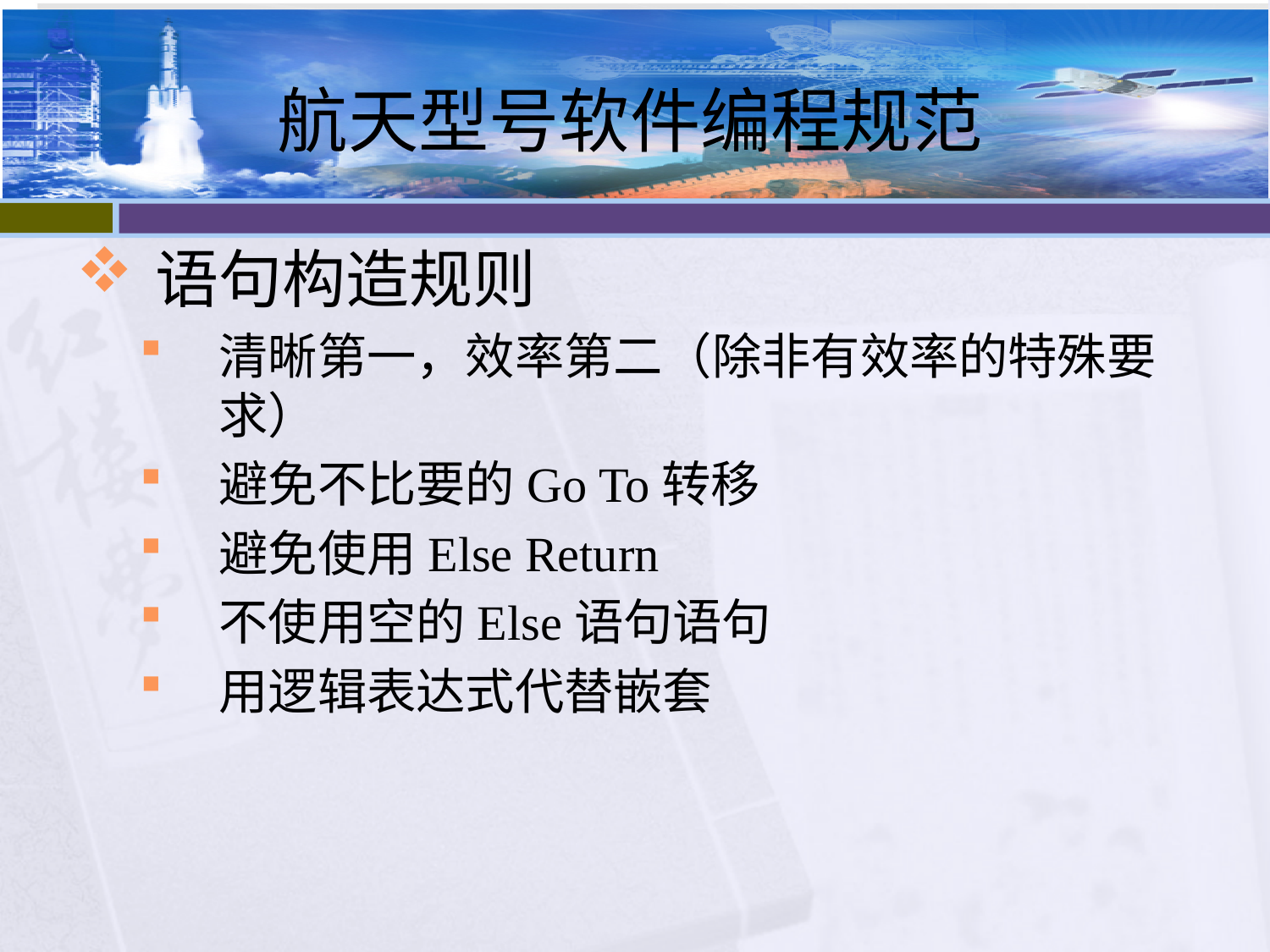

# 航天型号软件编程规范

语句构造规则
清晰第一，效率第二（除非有效率的特殊要求）
避免不比要的Go To转移
避免使用Else Return
不使用空的Else语句语句
用逻辑表达式代替嵌套